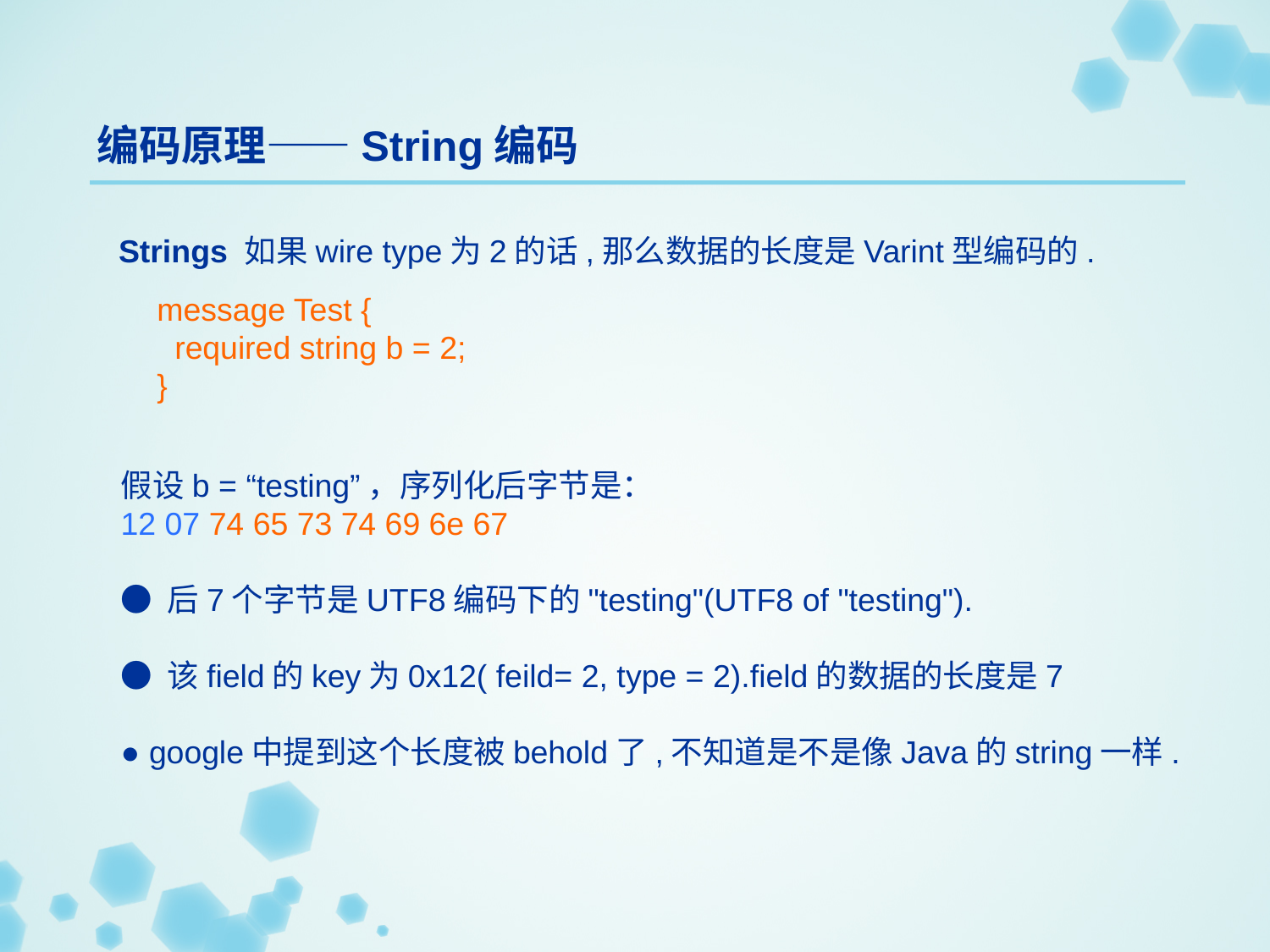

编码原理——String编码
Strings 如果wire type为2的话,那么数据的长度是Varint型编码的.
message Test {
  required string b = 2;
}
假设b = “testing”，序列化后字节是：
12 07 74 65 73 74 69 6e 67

● 后7个字节是UTF8编码下的"testing"(UTF8 of "testing").

● 该field的key为0x12( feild= 2, type = 2).field的数据的长度是7

● google中提到这个长度被behold了,不知道是不是像Java的string一样.